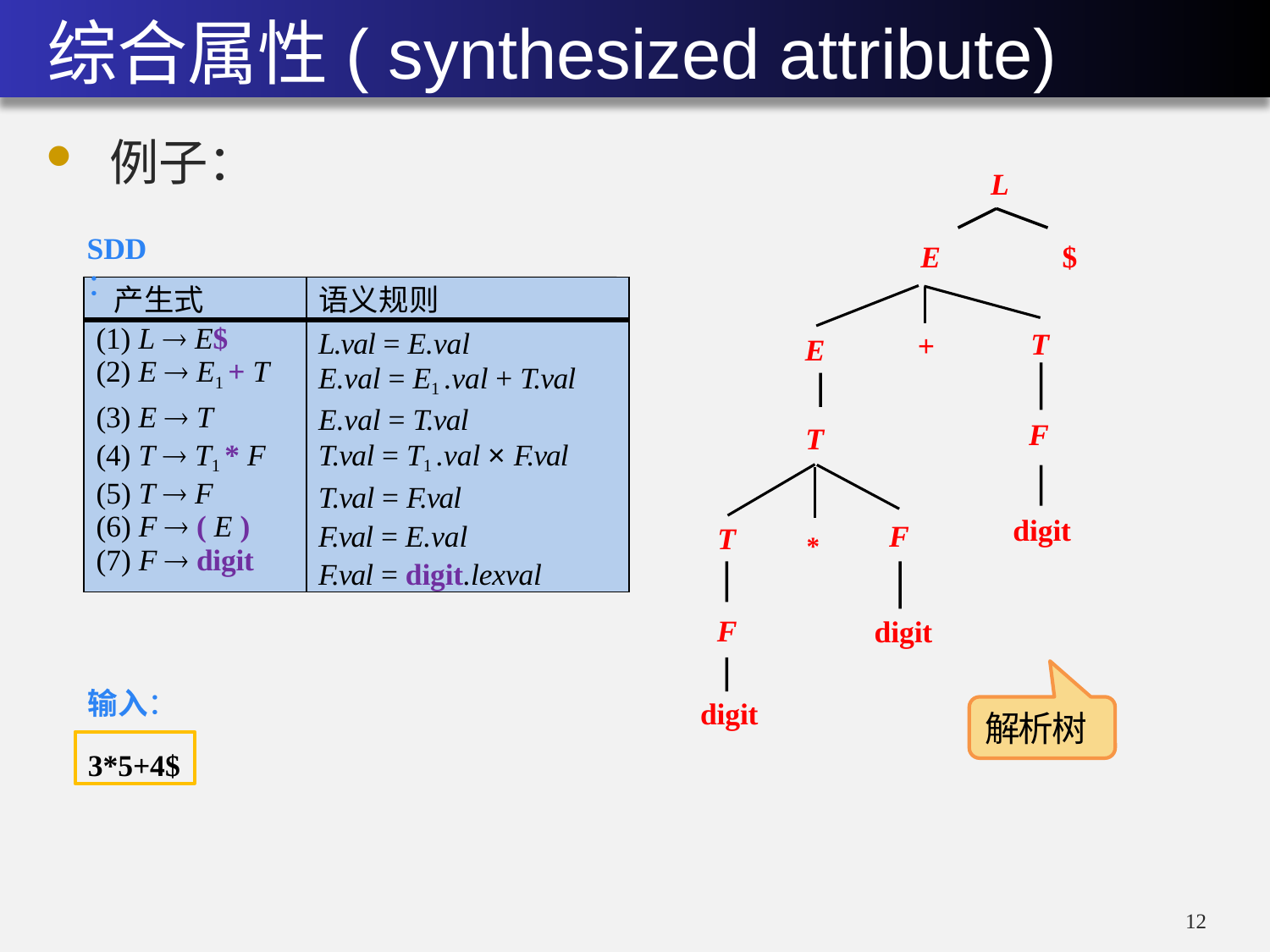

综合属性( synthesized attribute)
例子：
L

$
E
T
+
E

F
T

*
digit
F
T

digit
F

digit
SDD：

| 产生式 | 语义规则 |
| --- | --- |
| (1) L → E$ (2) E → E1 + T (3) E → T (4) T → T1 \* F (5) T → F (6) F → ( E ) (7) F → digit | L.val = E.val E.val = E1 .val + T.val E.val = T.val T.val = T1 .val ×F.val T.val = F.val F.val = E.val F.val = digit.lexval |
输入：
3*5+4$
解析树

12